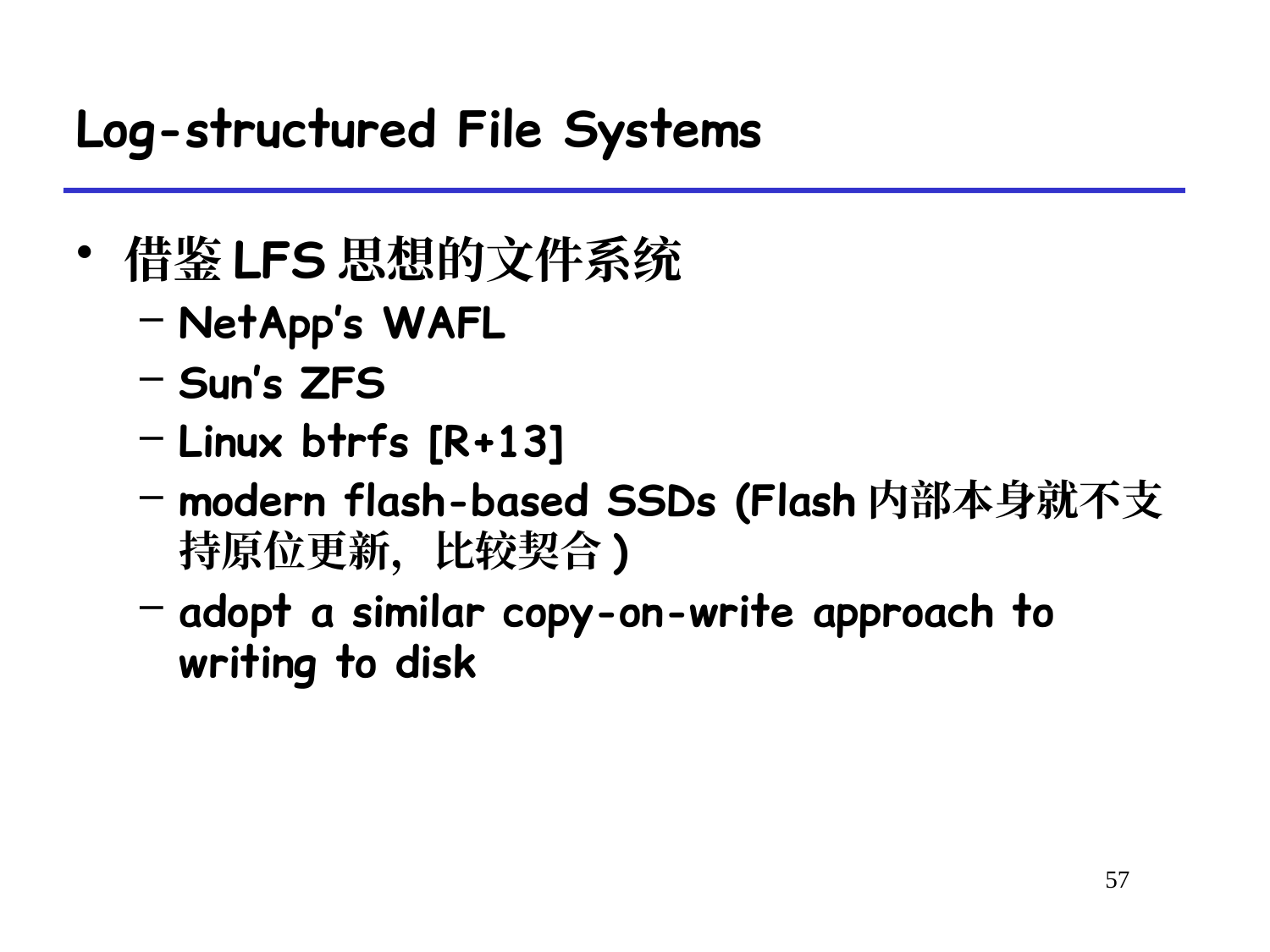

# Log-structured File Systems
借鉴LFS思想的文件系统
NetApp’s WAFL
Sun’s ZFS
Linux btrfs [R+13]
modern flash-based SSDs (Flash内部本身就不支持原位更新，比较契合)
adopt a similar copy-on-write approach to writing to disk

57